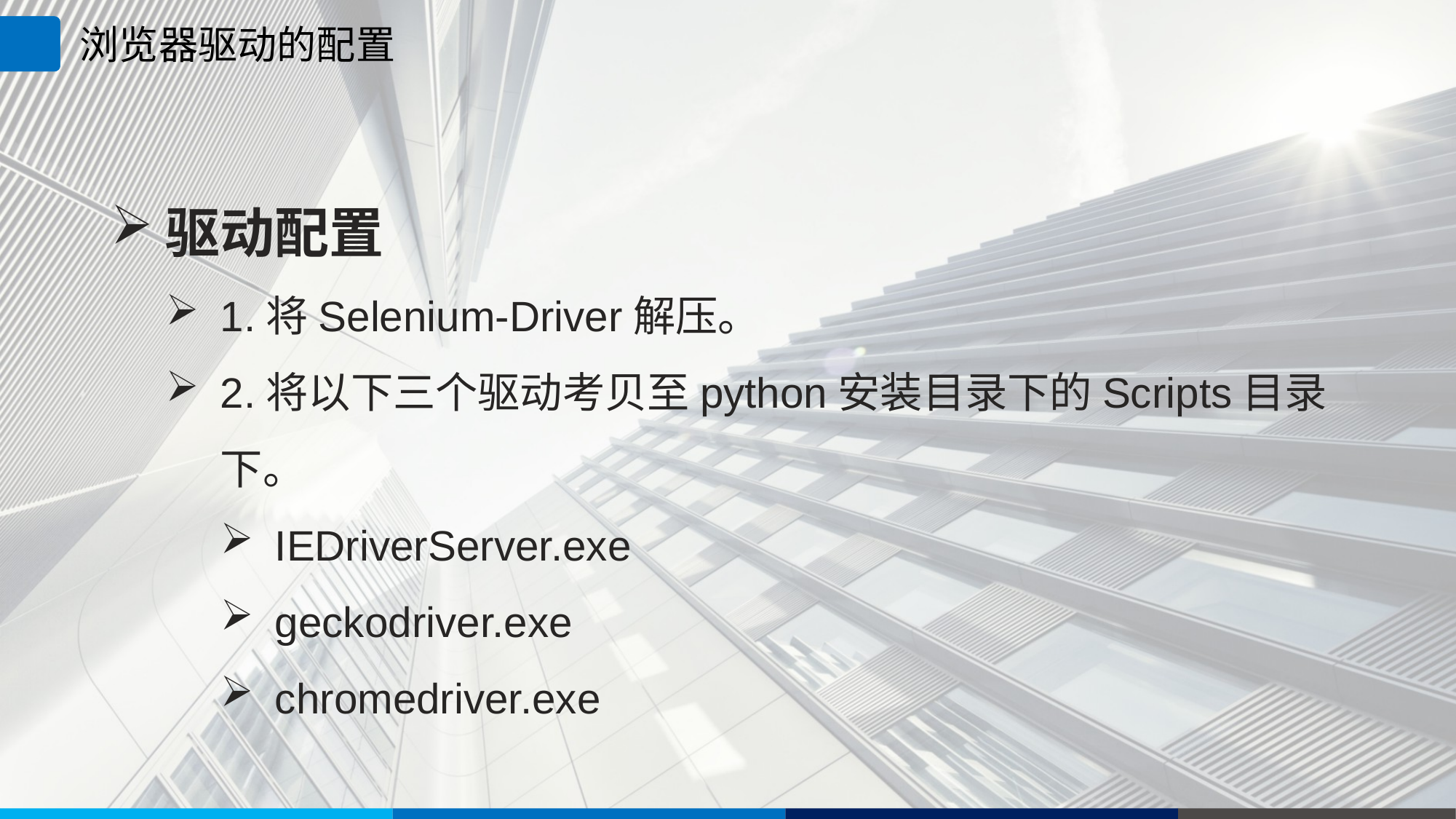

浏览器驱动的配置

驱动配置
1.将Selenium-Driver解压。
2.将以下三个驱动考贝至python安装目录下的Scripts目录下。
IEDriverServer.exe
geckodriver.exe
chromedriver.exe